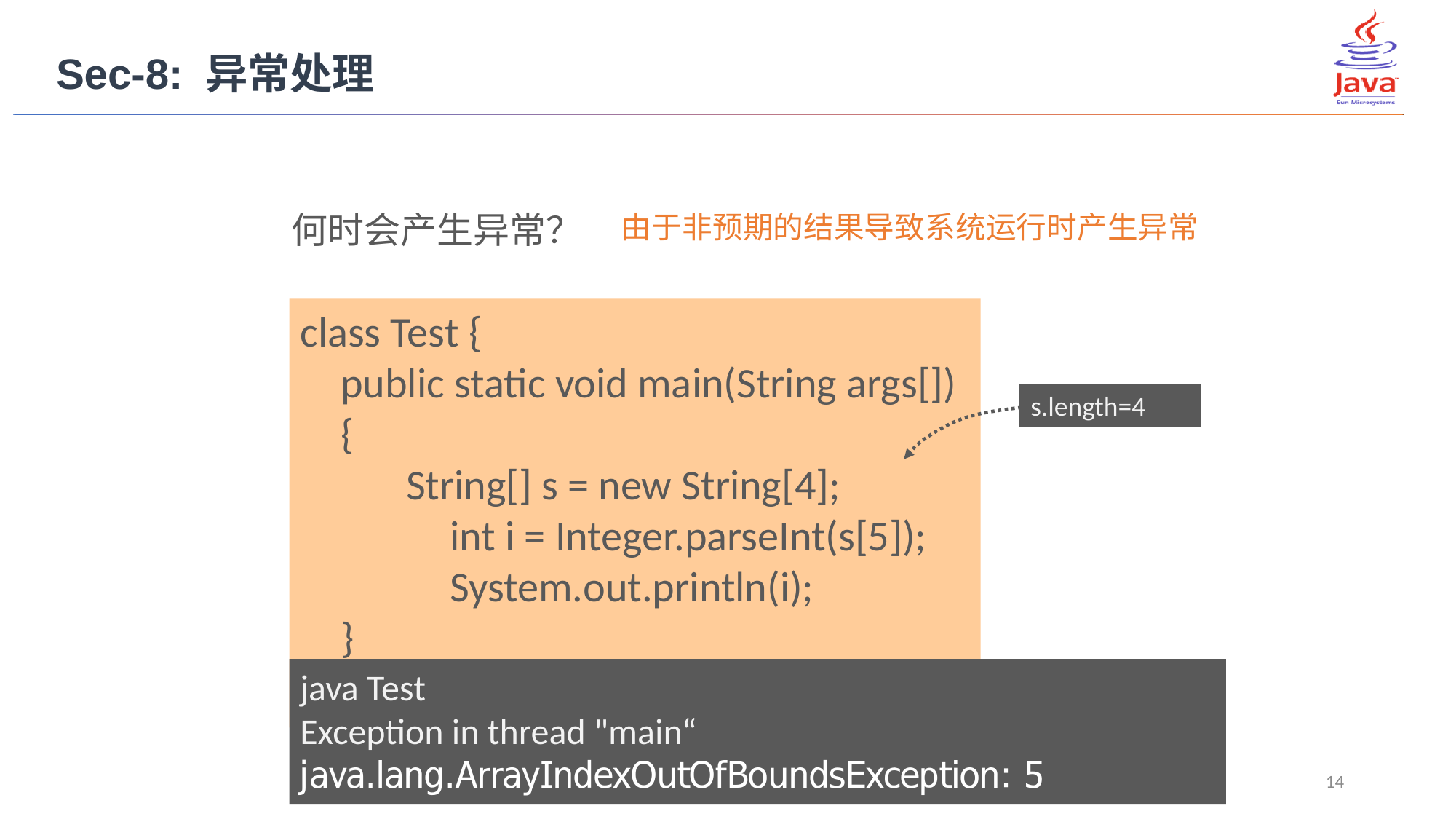

Sec-8: 异常处理

何时会产生异常？
由于非预期的结果导致系统运行时产生异常
class Test {
	public static void main(String args[]) {
           String[] s = new String[4];
		int i = Integer.parseInt(s[5]);
		System.out.println(i);
	}
}
s.length=4

java Test
Exception in thread "main“
java.lang.ArrayIndexOutOfBoundsException: 5
14